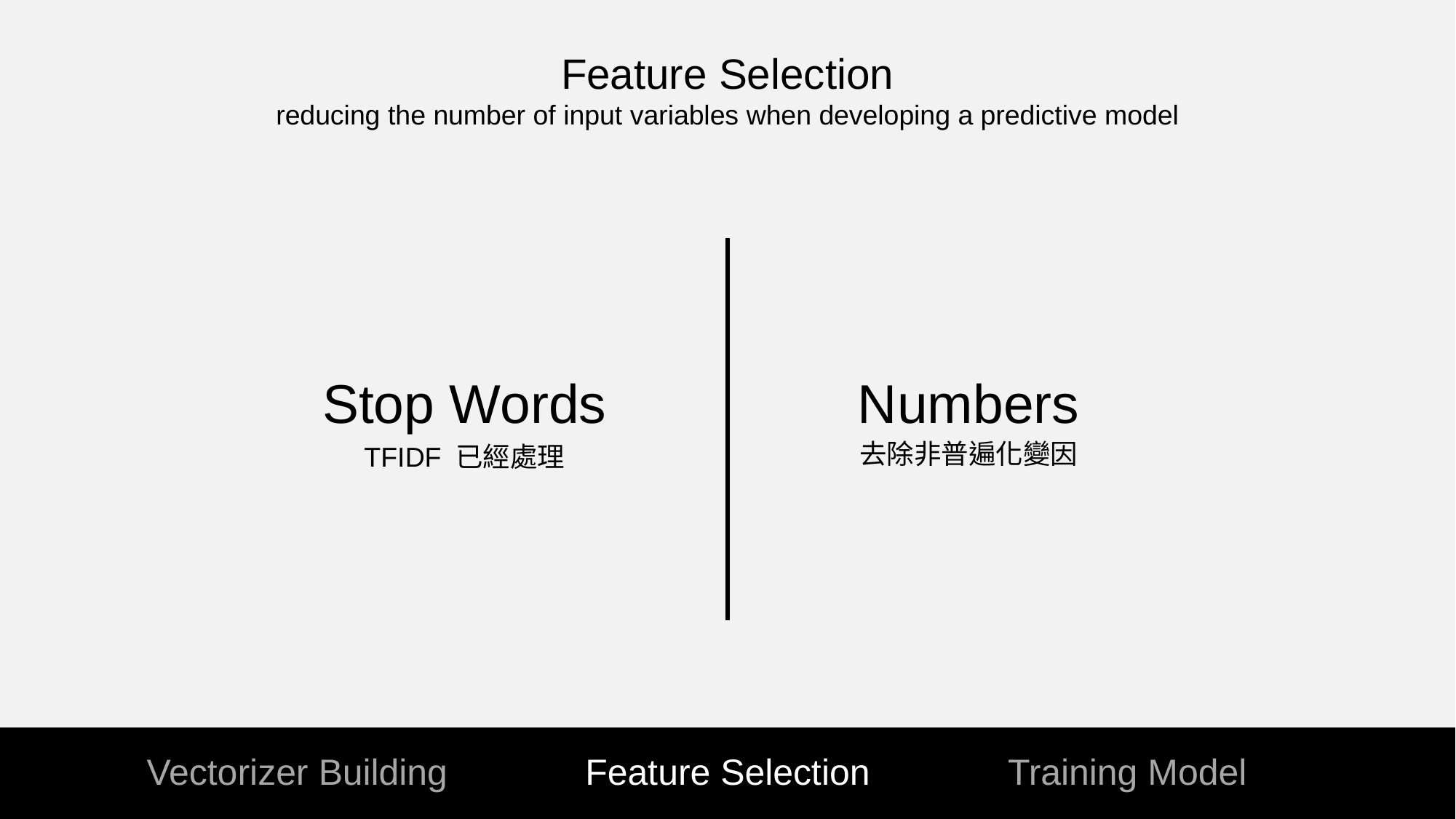

Feature Selection
reducing the number of input variables when developing a predictive model
Stop Words
Numbers
去除非普遍化變因
TFIDF 已經處理

Training Model
Vectorizer Building
Feature Selection